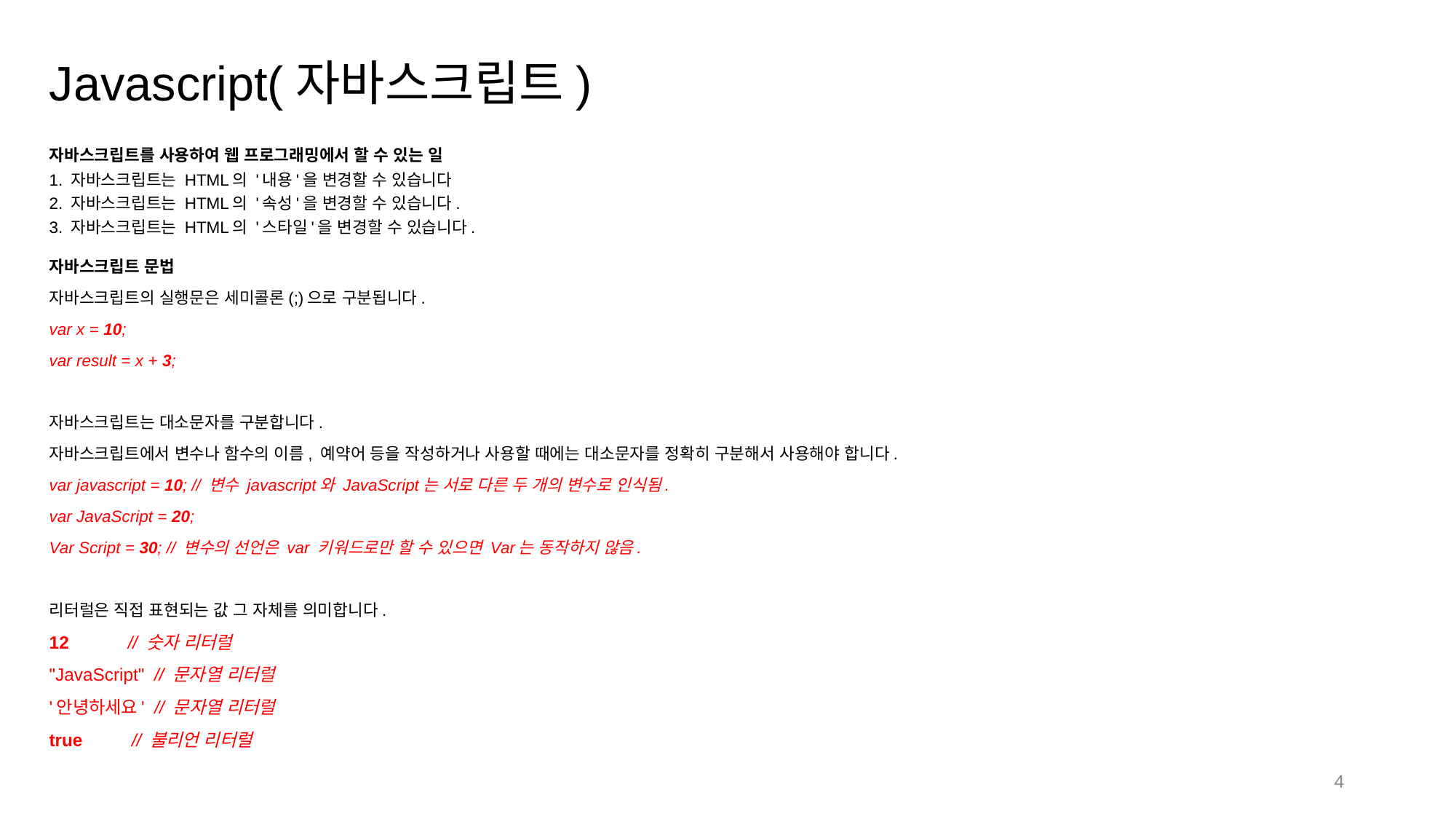

# Javascript(자바스크립트)
자바스크립트를 사용하여 웹 프로그래밍에서 할 수 있는 일
1. 자바스크립트는 HTML의 '내용'을 변경할 수 있습니다
2. 자바스크립트는 HTML의 '속성'을 변경할 수 있습니다.
3. 자바스크립트는 HTML의 '스타일'을 변경할 수 있습니다.
자바스크립트 문법
자바스크립트의 실행문은 세미콜론(;)으로 구분됩니다.
var x = 10;
var result = x + 3;

자바스크립트는 대소문자를 구분합니다.
자바스크립트에서 변수나 함수의 이름, 예약어 등을 작성하거나 사용할 때에는 대소문자를 정확히 구분해서 사용해야 합니다.
var javascript = 10; // 변수 javascript와 JavaScript는 서로 다른 두 개의 변수로 인식됨.
var JavaScript = 20;
Var Script = 30; // 변수의 선언은 var 키워드로만 할 수 있으면 Var는 동작하지 않음.

리터럴은 직접 표현되는 값 그 자체를 의미합니다.
12            // 숫자 리터럴
"JavaScript"  // 문자열 리터럴
'안녕하세요'  // 문자열 리터럴
true          // 불리언 리터럴

4